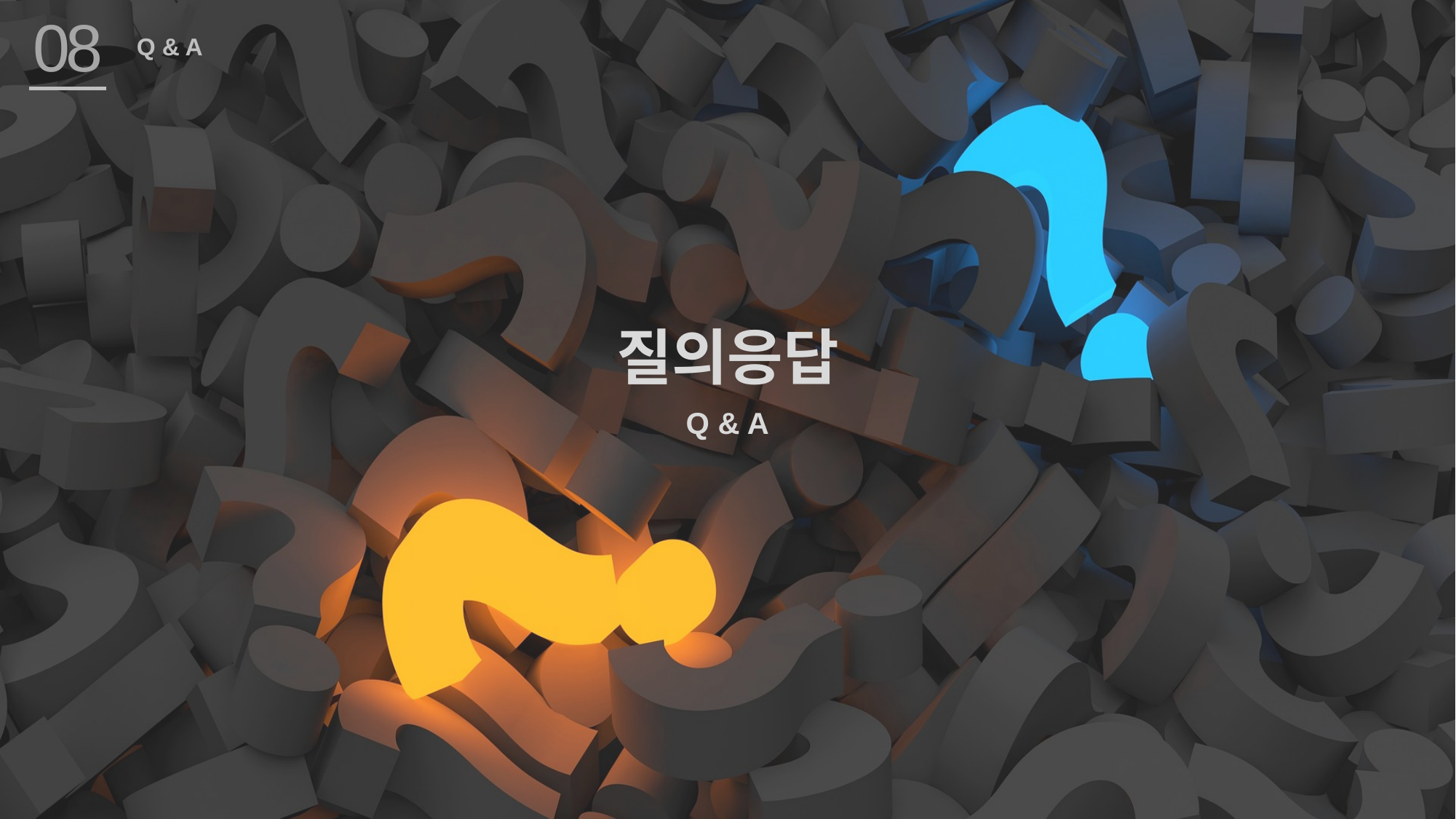

08
Q & A
질의응답
Q & A